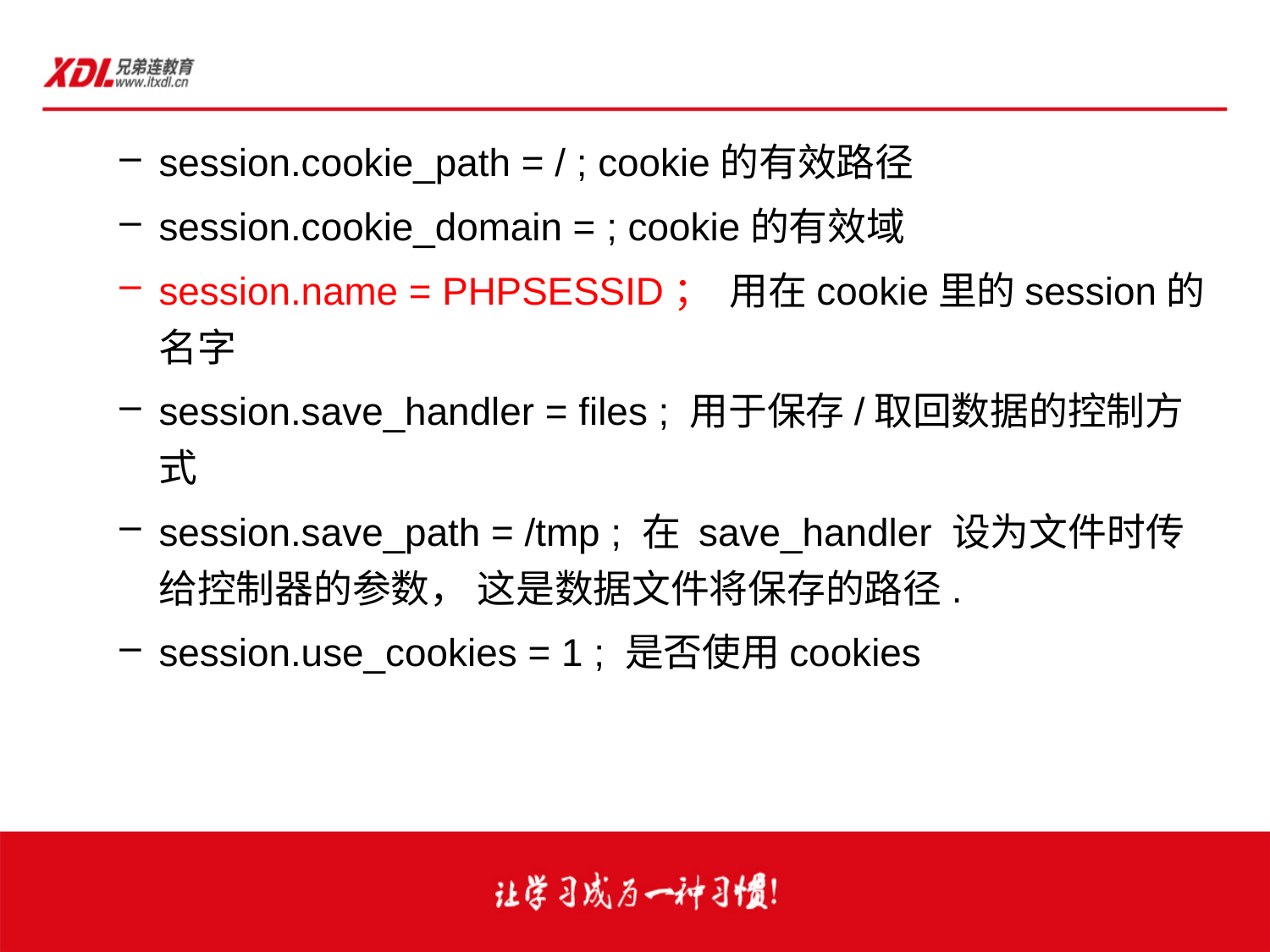

session.cookie_path = / ; cookie的有效路径
session.cookie_domain = ; cookie的有效域
session.name = PHPSESSID；  用在cookie里的session的名字
session.save_handler = files ; 用于保存/取回数据的控制方式
session.save_path = /tmp ; 在 save_handler 设为文件时传给控制器的参数， 这是数据文件将保存的路径.
session.use_cookies = 1 ; 是否使用cookies